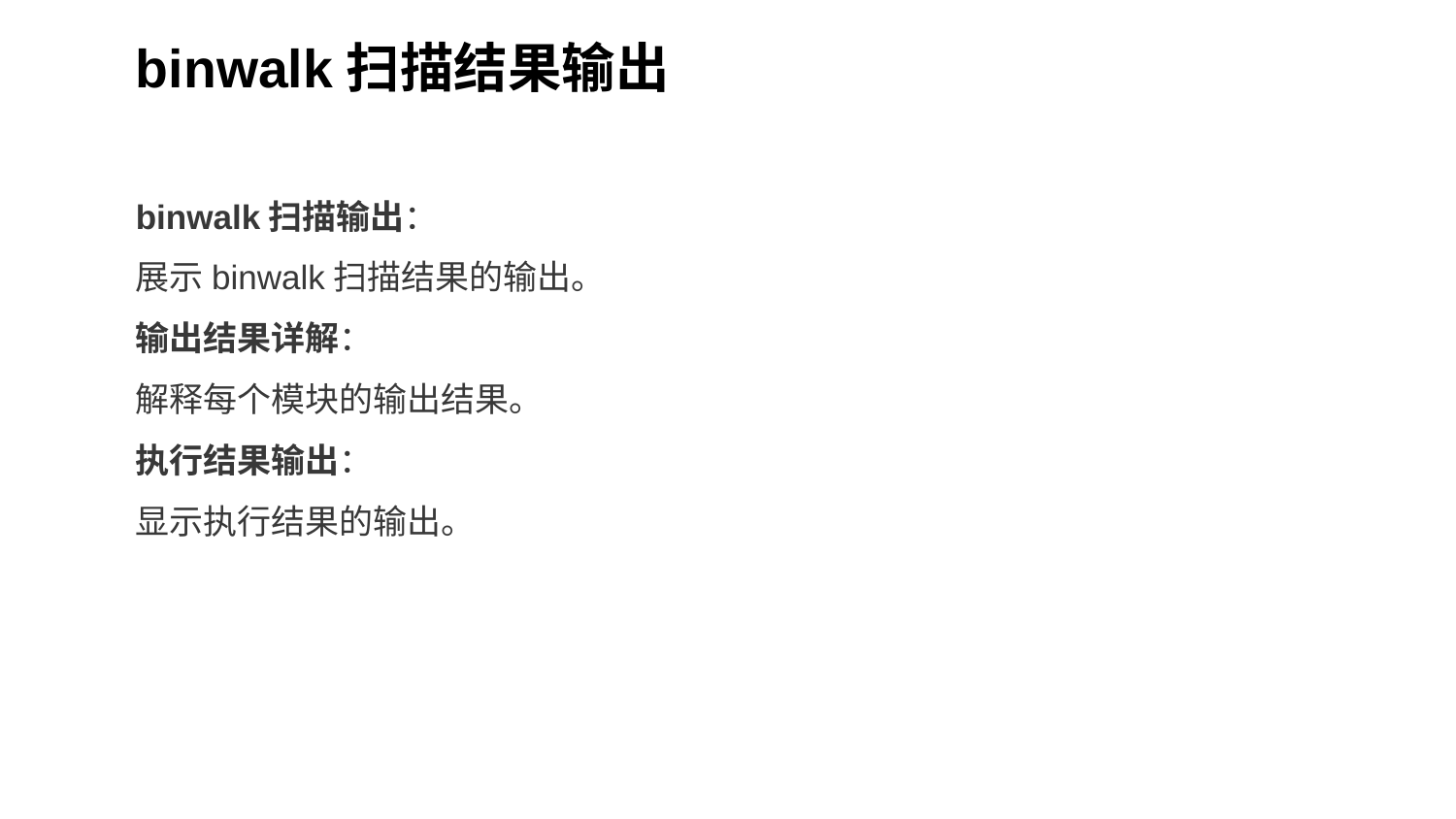

binwalk扫描结果输出
binwalk扫描输出：
展示binwalk扫描结果的输出。
输出结果详解：
解释每个模块的输出结果。
执行结果输出：
显示执行结果的输出。